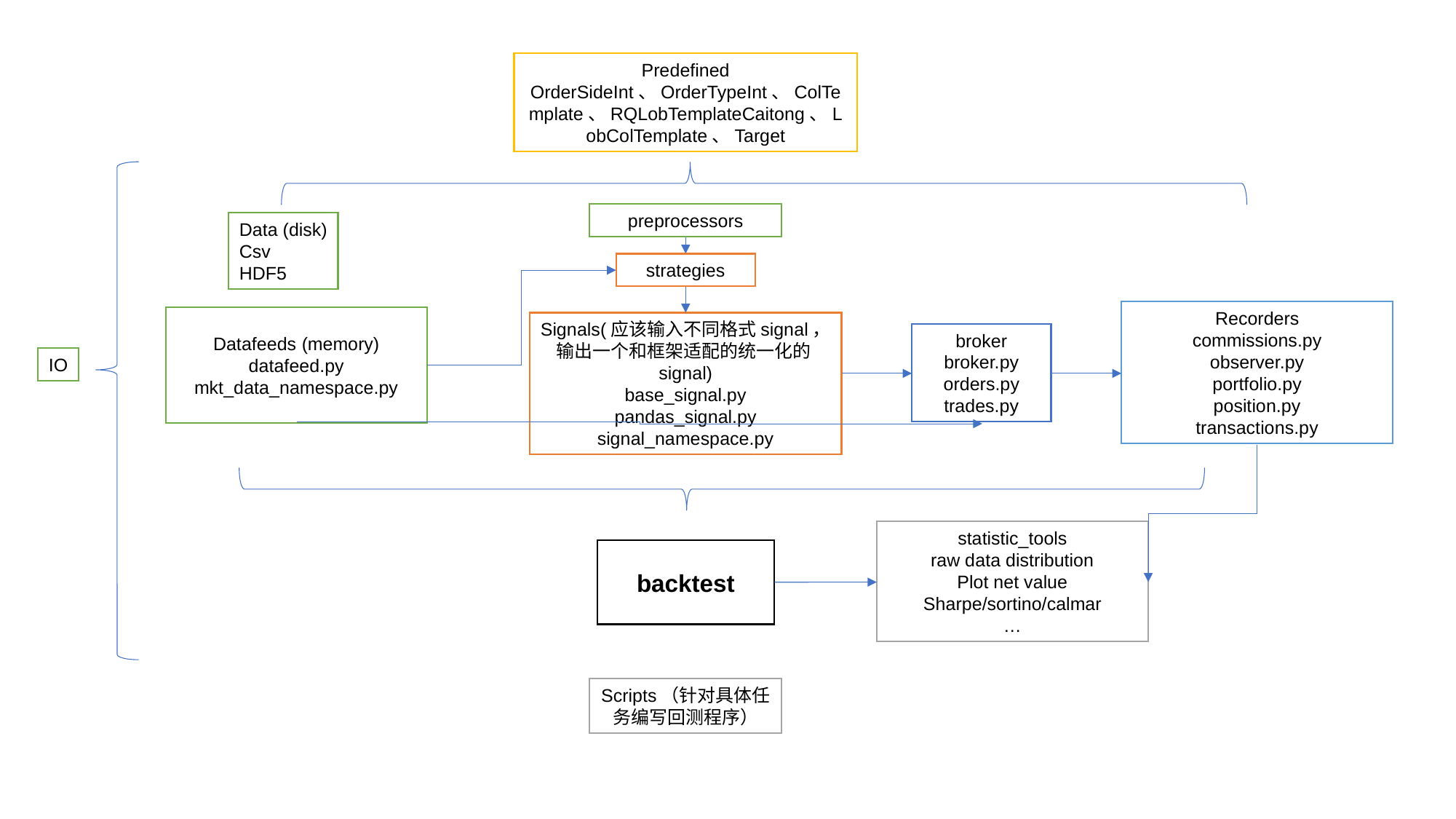

Predefined
OrderSideInt、OrderTypeInt、ColTemplate、RQLobTemplateCaitong、LobColTemplate、Target
preprocessors
Data (disk)
Csv
HDF5
strategies
Recorders
commissions.py
observer.py
portfolio.py
position.py
transactions.py
Datafeeds (memory)
datafeed.py
mkt_data_namespace.py
Signals(应该输入不同格式signal，输出一个和框架适配的统一化的signal)
base_signal.py
pandas_signal.py
signal_namespace.py
broker
broker.py
orders.py
trades.py
statistic_tools
raw data distribution
Plot net value
Sharpe/sortino/calmar
…
backtest
Scripts（针对具体任务编写回测程序）
IO